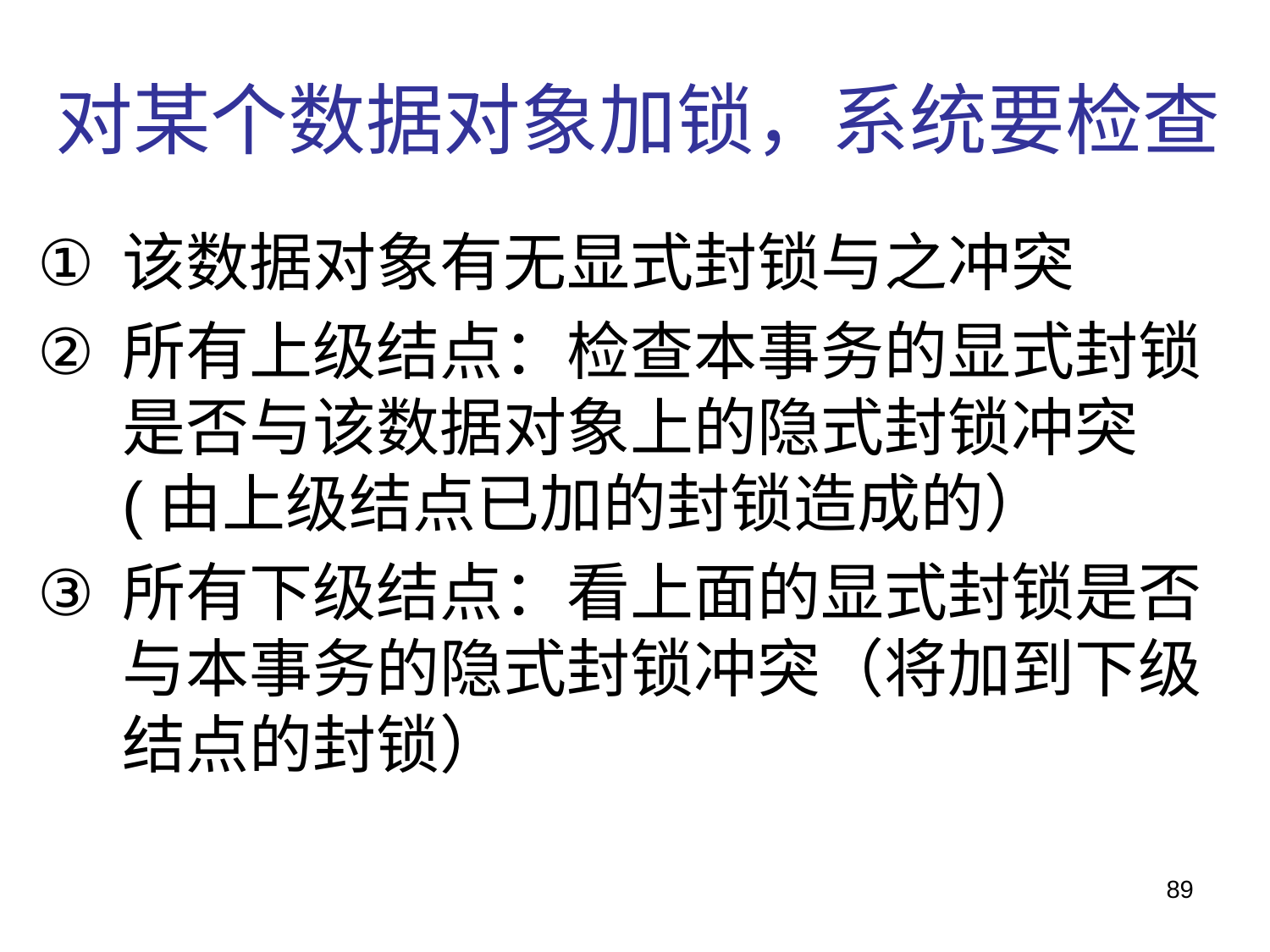

# 对某个数据对象加锁，系统要检查
该数据对象有无显式封锁与之冲突
所有上级结点：检查本事务的显式封锁是否与该数据对象上的隐式封锁冲突(由上级结点已加的封锁造成的）
所有下级结点：看上面的显式封锁是否与本事务的隐式封锁冲突（将加到下级结点的封锁）
89